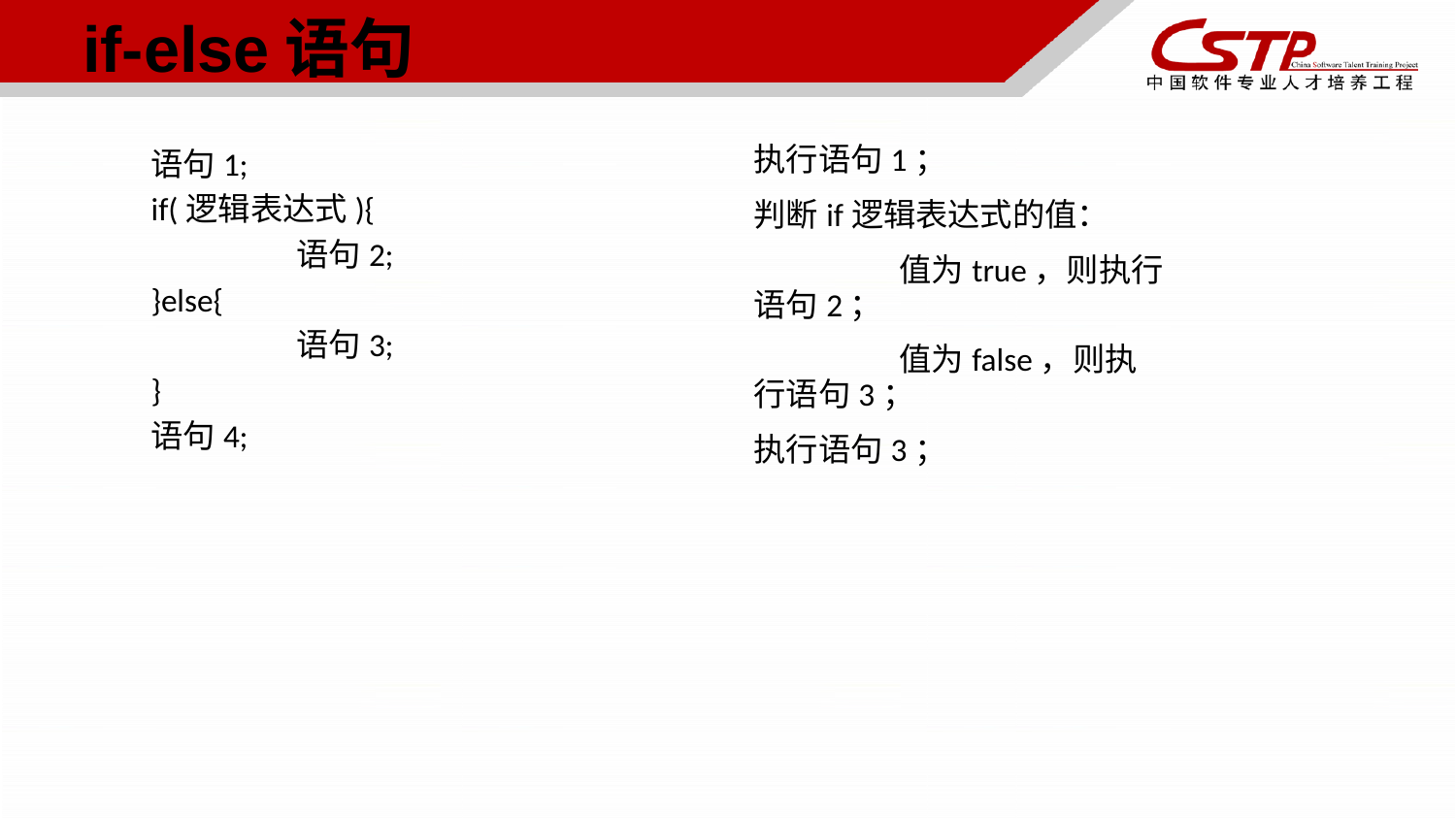

# if-else语句
语句1;
if(逻辑表达式){
	语句2;
}else{
	语句3;
}
语句4;
执行语句1；
判断if逻辑表达式的值：
	值为true，则执行语句2；
	值为false，则执行语句3；
执行语句3；